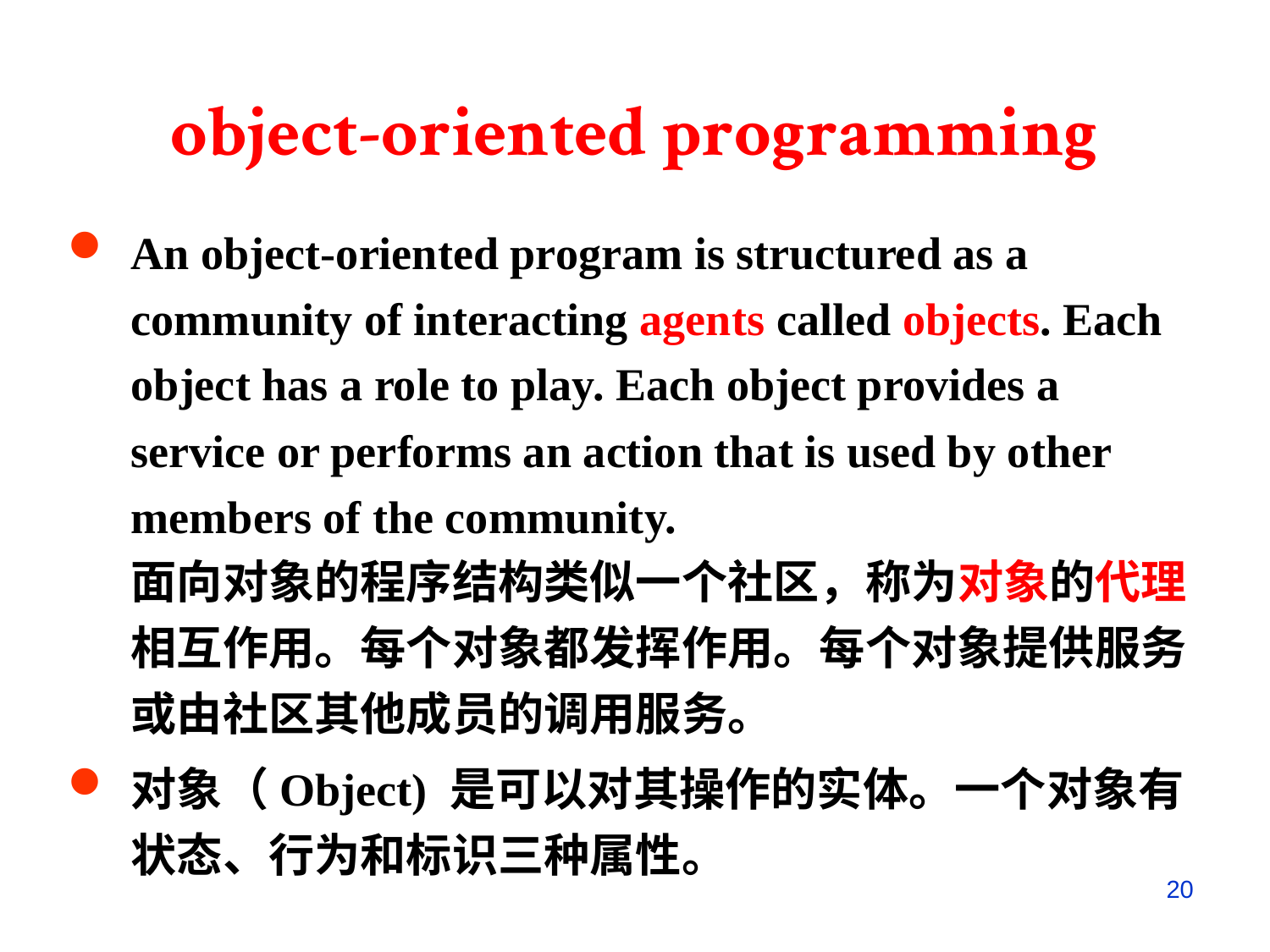

object-oriented programming
An object-oriented program is structured as a community of interacting agents called objects. Each object has a role to play. Each object provides a service or performs an action that is used by other members of the community.
面向对象的程序结构类似一个社区，称为对象的代理相互作用。每个对象都发挥作用。每个对象提供服务或由社区其他成员的调用服务。
对象（Object) 是可以对其操作的实体。一个对象有状态、行为和标识三种属性。
20